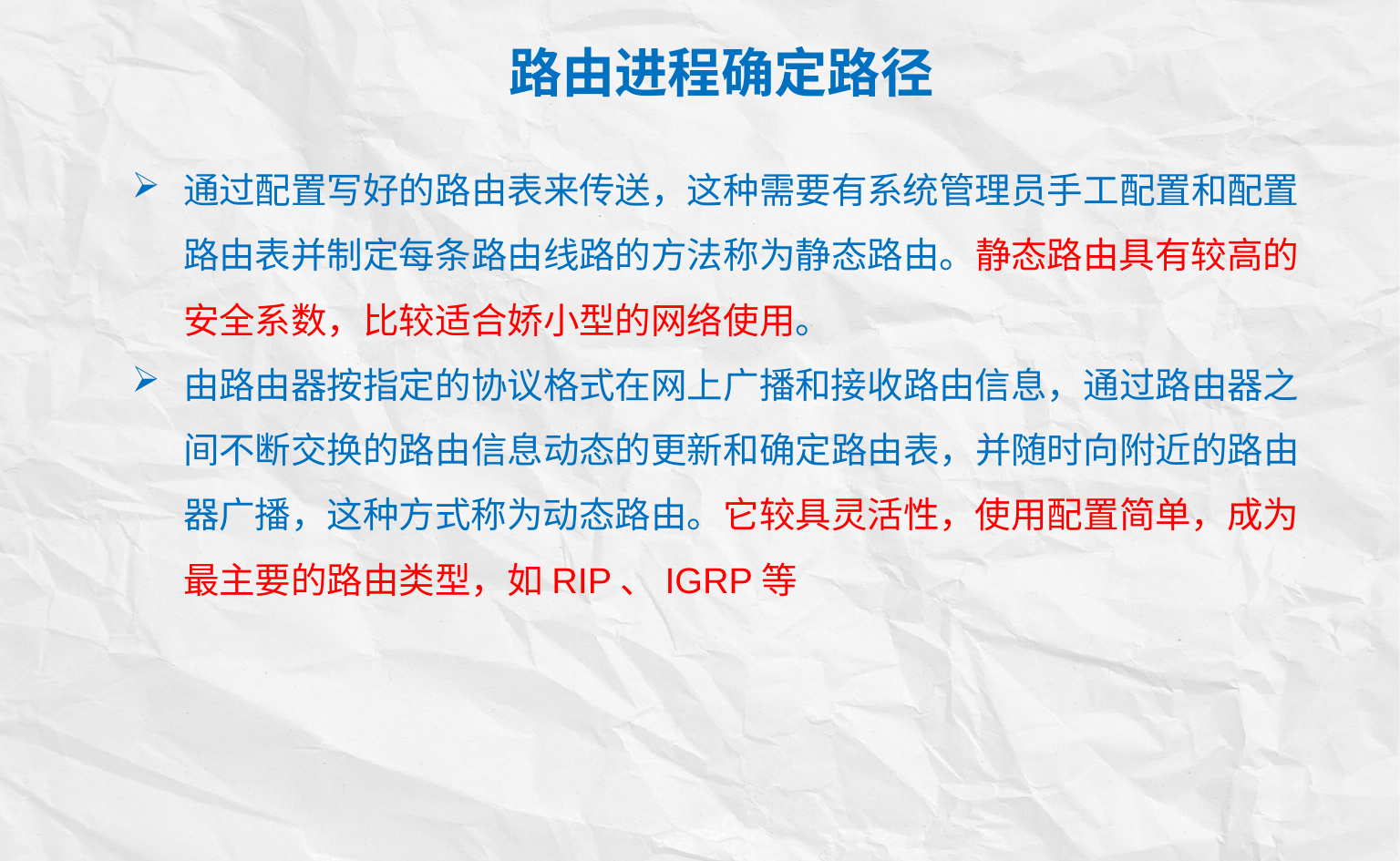

路由进程确定路径
通过配置写好的路由表来传送，这种需要有系统管理员手工配置和配置路由表并制定每条路由线路的方法称为静态路由。静态路由具有较高的安全系数，比较适合娇小型的网络使用。
由路由器按指定的协议格式在网上广播和接收路由信息，通过路由器之间不断交换的路由信息动态的更新和确定路由表，并随时向附近的路由器广播，这种方式称为动态路由。它较具灵活性，使用配置简单，成为最主要的路由类型，如RIP、IGRP等

16